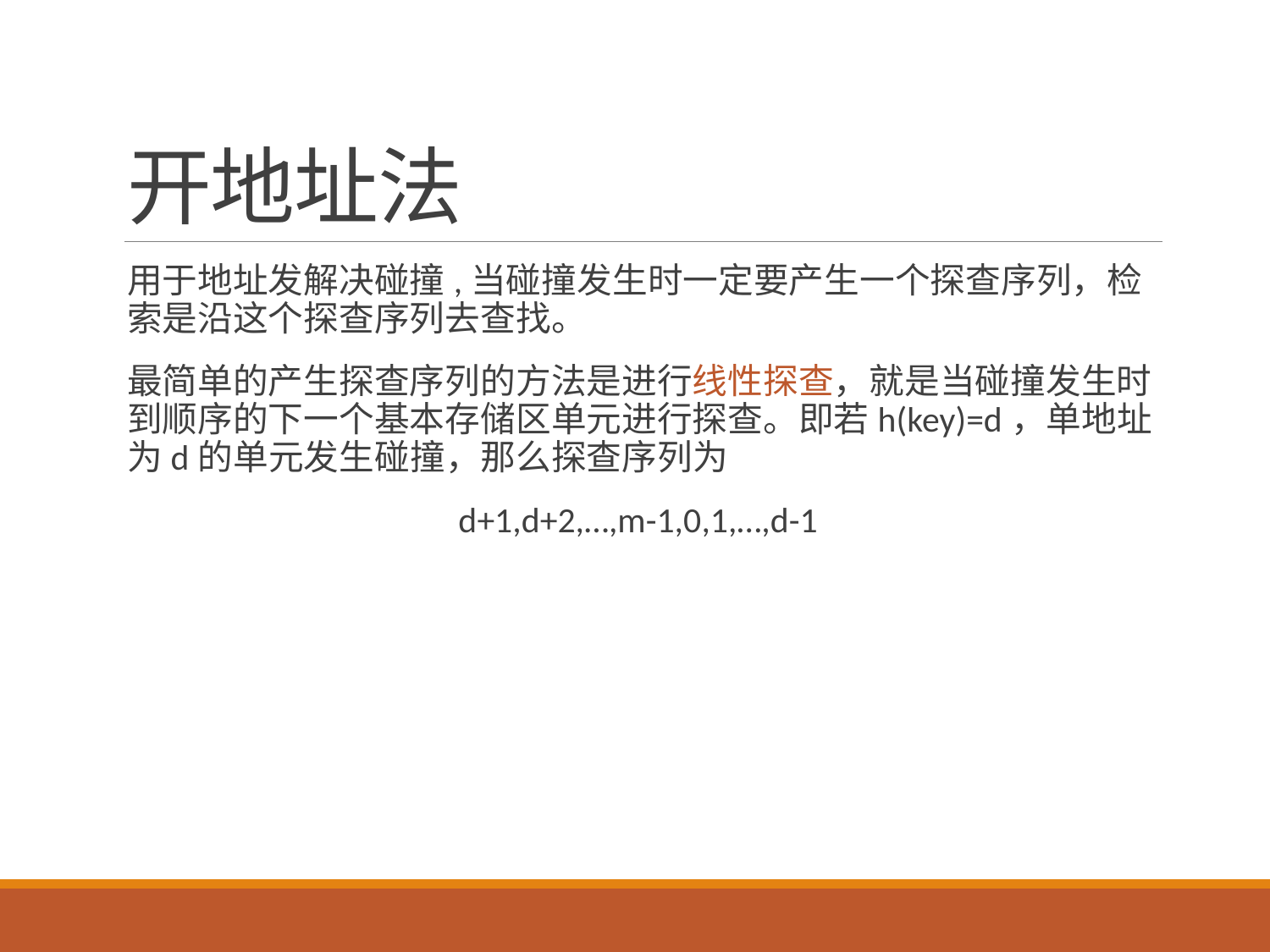

# 开地址法
用于地址发解决碰撞,当碰撞发生时一定要产生一个探查序列，检索是沿这个探查序列去查找。
最简单的产生探查序列的方法是进行线性探查，就是当碰撞发生时到顺序的下一个基本存储区单元进行探查。即若h(key)=d，单地址为d的单元发生碰撞，那么探查序列为
d+1,d+2,…,m-1,0,1,…,d-1